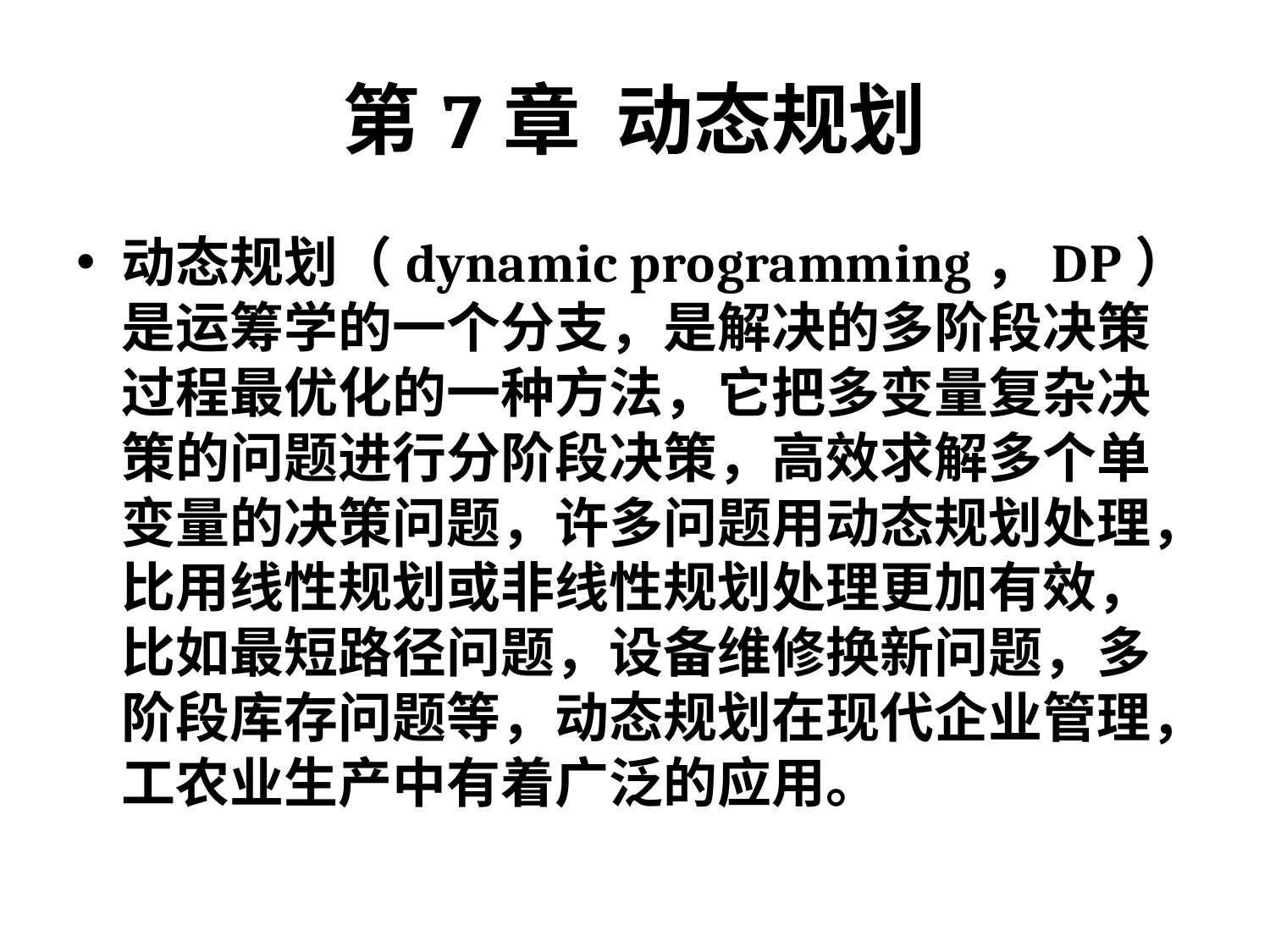

# 第7章  动态规划
动态规划（dynamic programming，DP）是运筹学的一个分支，是解决的多阶段决策过程最优化的一种方法，它把多变量复杂决策的问题进行分阶段决策，高效求解多个单变量的决策问题，许多问题用动态规划处理，比用线性规划或非线性规划处理更加有效，比如最短路径问题，设备维修换新问题，多阶段库存问题等，动态规划在现代企业管理，工农业生产中有着广泛的应用。